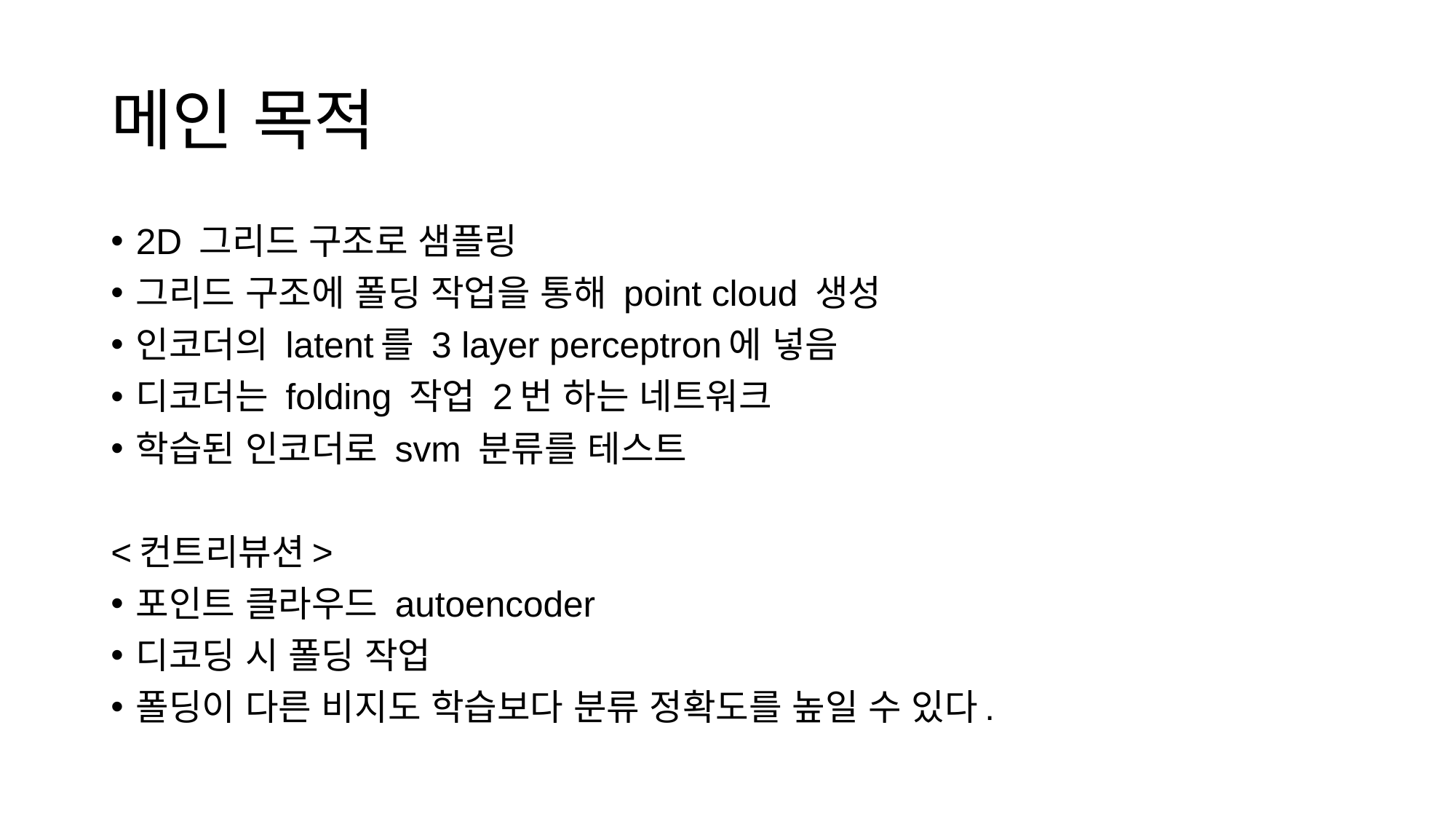

# 메인 목적
2D 그리드 구조로 샘플링
그리드 구조에 폴딩 작업을 통해 point cloud 생성
인코더의 latent를 3 layer perceptron에 넣음
디코더는 folding 작업 2번 하는 네트워크
학습된 인코더로 svm 분류를 테스트

<컨트리뷰션>
포인트 클라우드 autoencoder
디코딩 시 폴딩 작업
폴딩이 다른 비지도 학습보다 분류 정확도를 높일 수 있다.